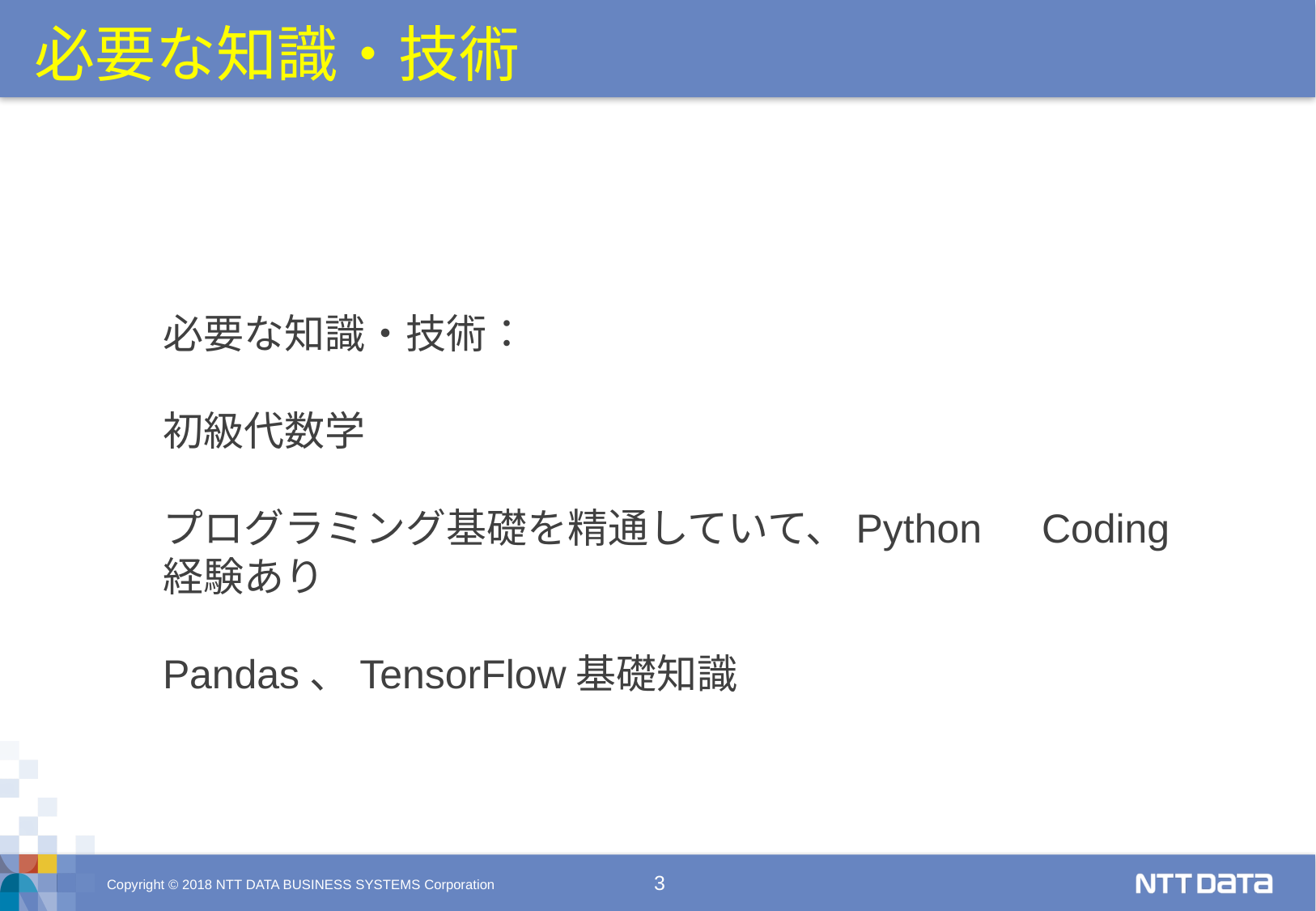

必要な知識・技術
必要な知識・技術：

初級代数学

プログラミング基礎を精通していて、Python　Coding経験あり

Pandas、TensorFlow基礎知識